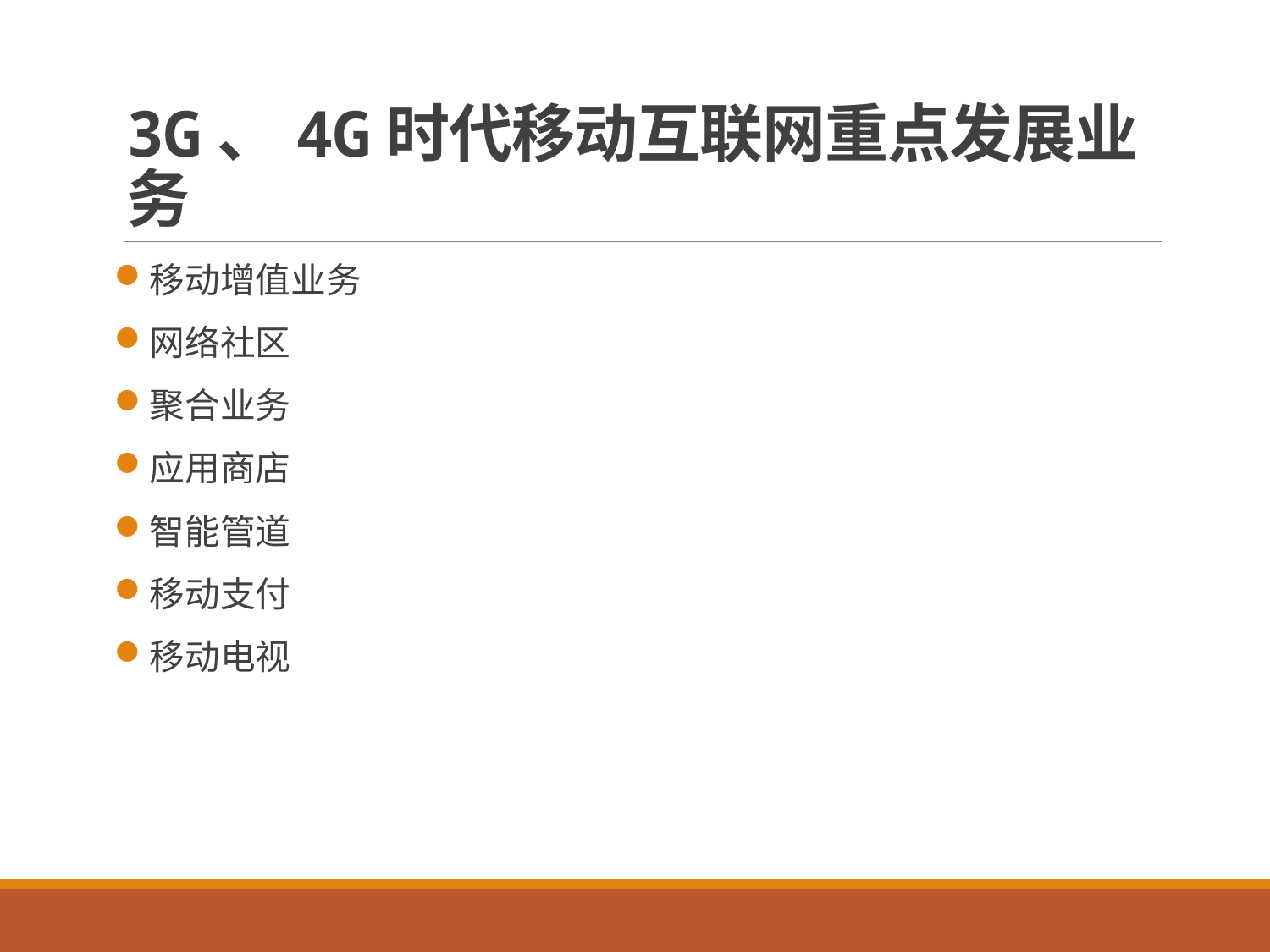

# 3G、4G时代移动互联网重点发展业务
移动增值业务
网络社区
聚合业务
应用商店
智能管道
移动支付
移动电视